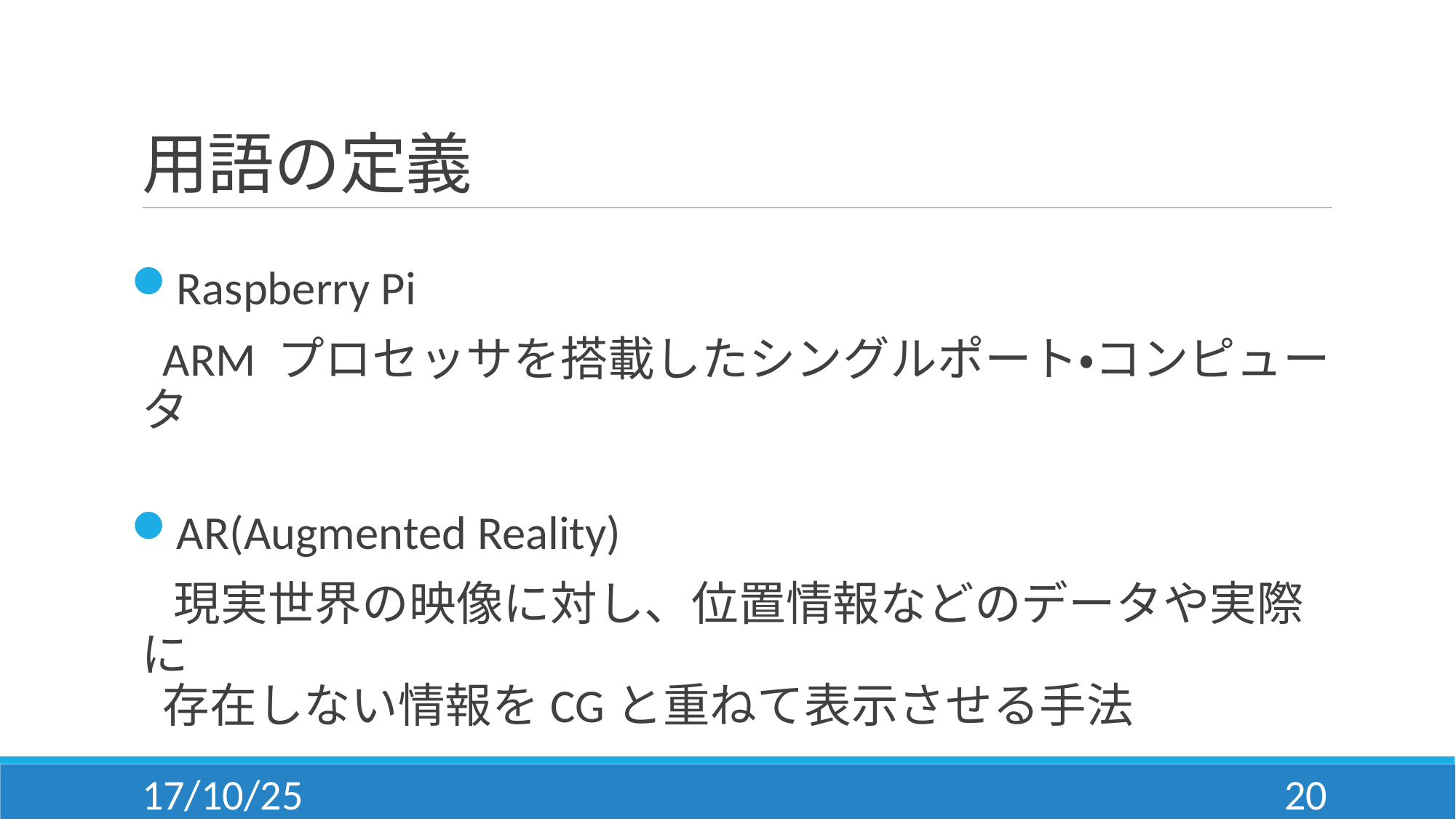

# 用語の定義
Raspberry Pi
  ARM プロセッサを搭載したシングルポート・コンピュータ
AR(Augmented Reality)
  現実世界の映像に対し、位置情報などのデータや実際に
  存在しない情報をCGと重ねて表示させる手法

17/10/25
20